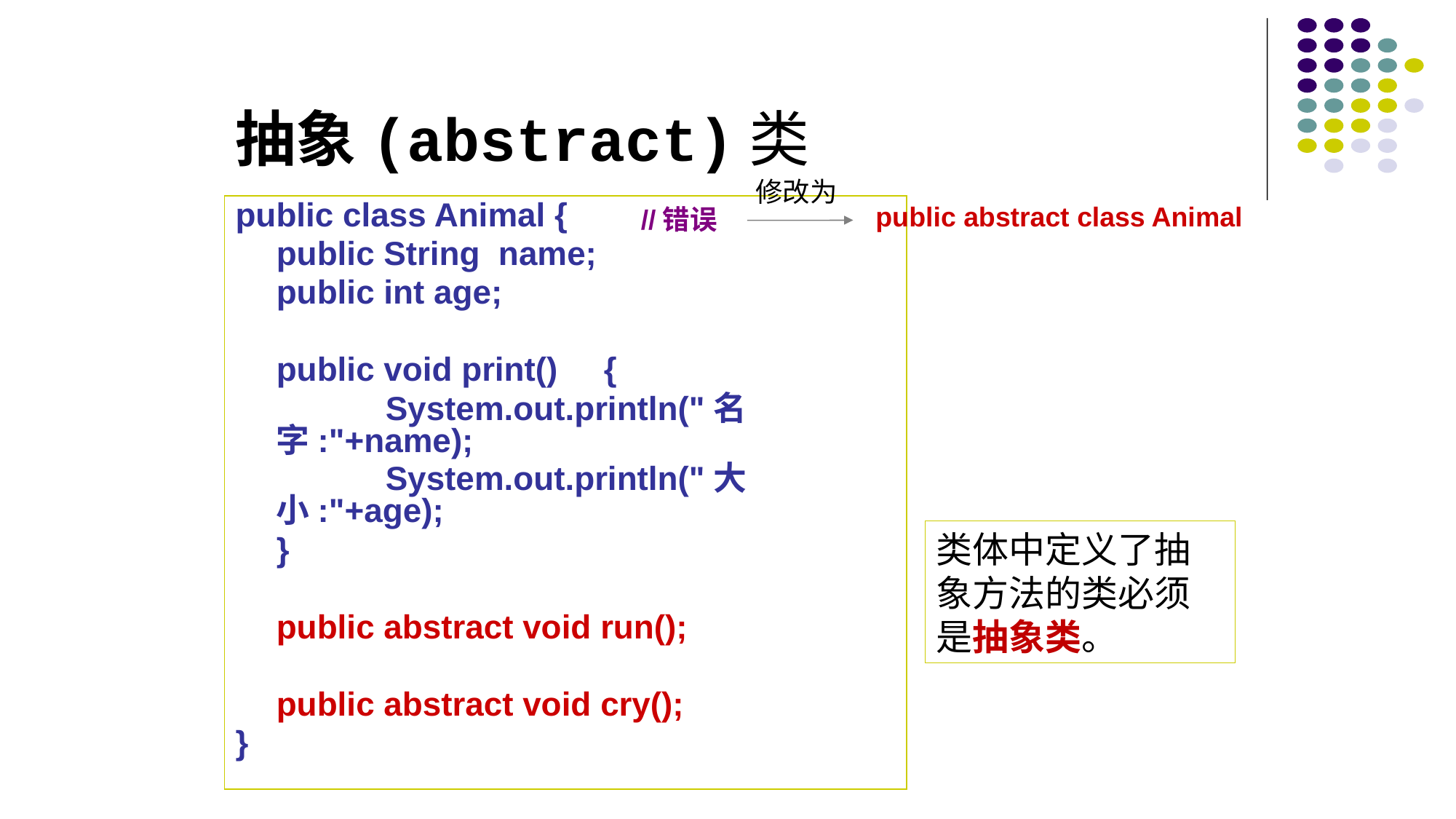

# 抽象(abstract)类
修改为

public abstract class Animal
public class Animal {
	public String  name;
	public int age;

	public void print() 	{
		System.out.println("名字:"+name);
		System.out.println("大小:"+age);
	}

	public abstract void run();

	public abstract void cry();
}
//错误
类体中定义了抽象方法的类必须是抽象类。
73